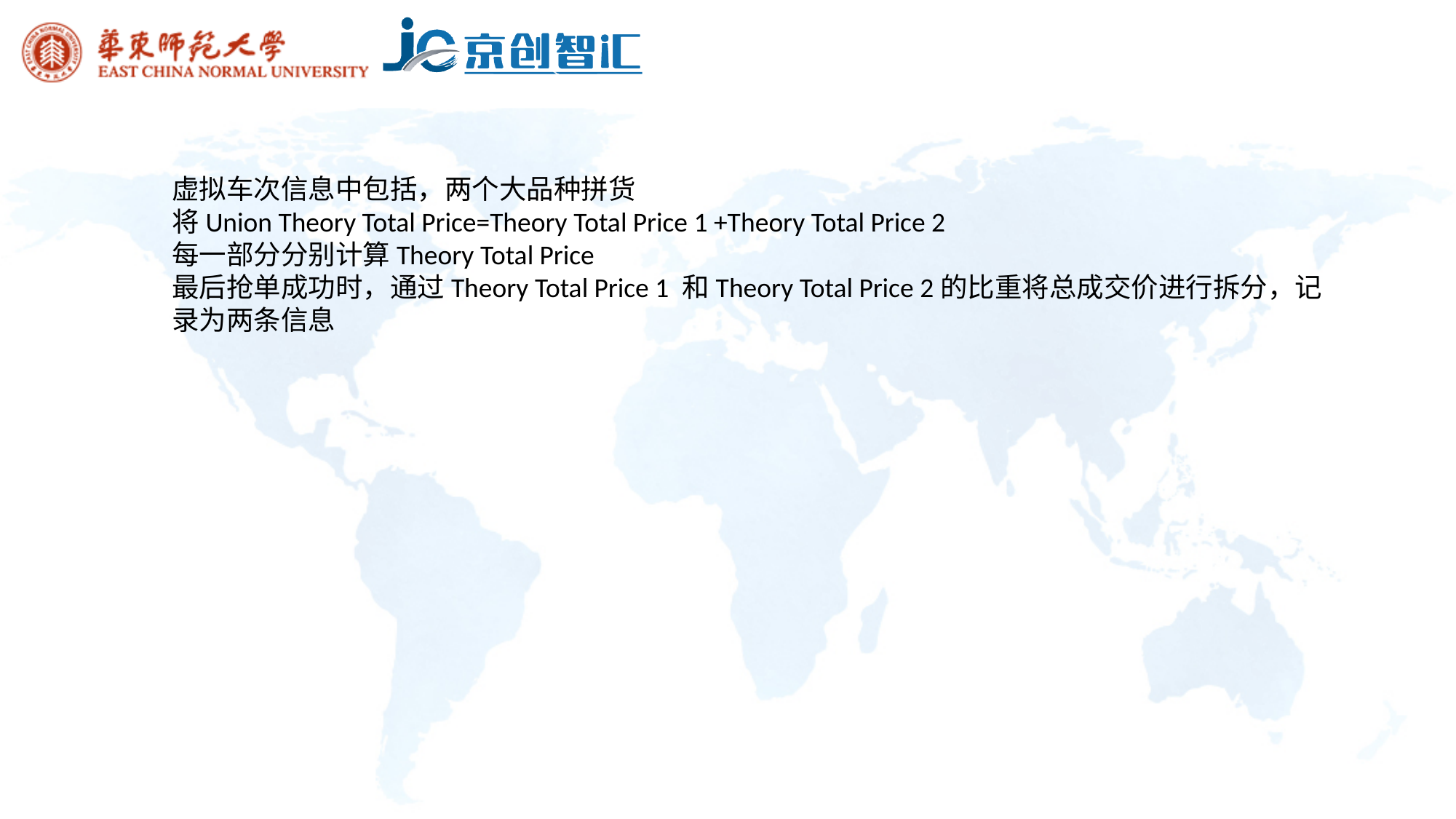

虚拟车次信息中包括，两个大品种拼货
将Union Theory Total Price=Theory Total Price 1 +Theory Total Price 2
每一部分分别计算Theory Total Price
最后抢单成功时，通过Theory Total Price 1 和Theory Total Price 2的比重将总成交价进行拆分，记录为两条信息